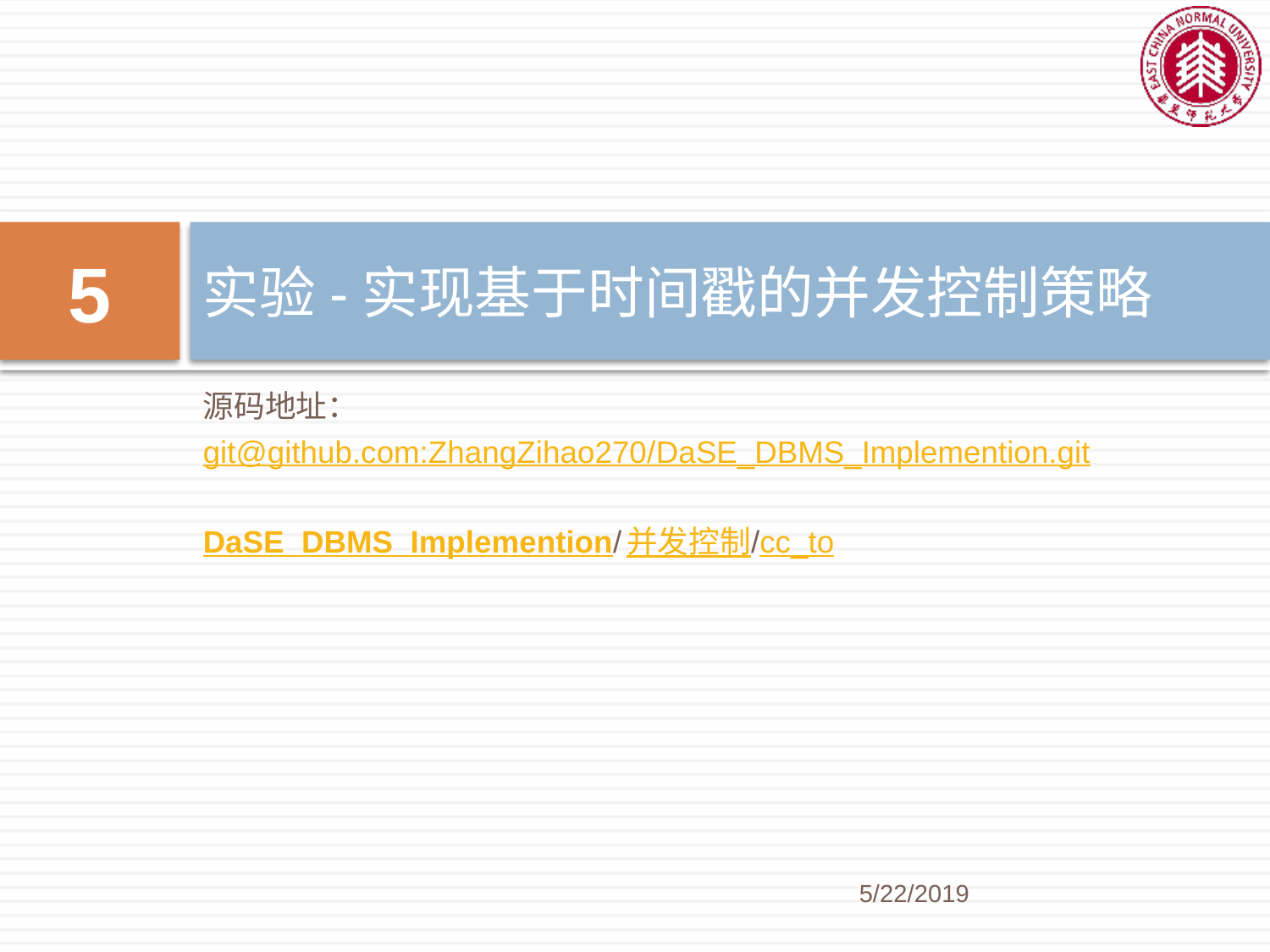

# 实验-实现基于时间戳的并发控制策略
5
源码地址：
git@github.com:ZhangZihao270/DaSE_DBMS_Implemention.git

DaSE_DBMS_Implemention/并发控制/cc_to
5/22/2019